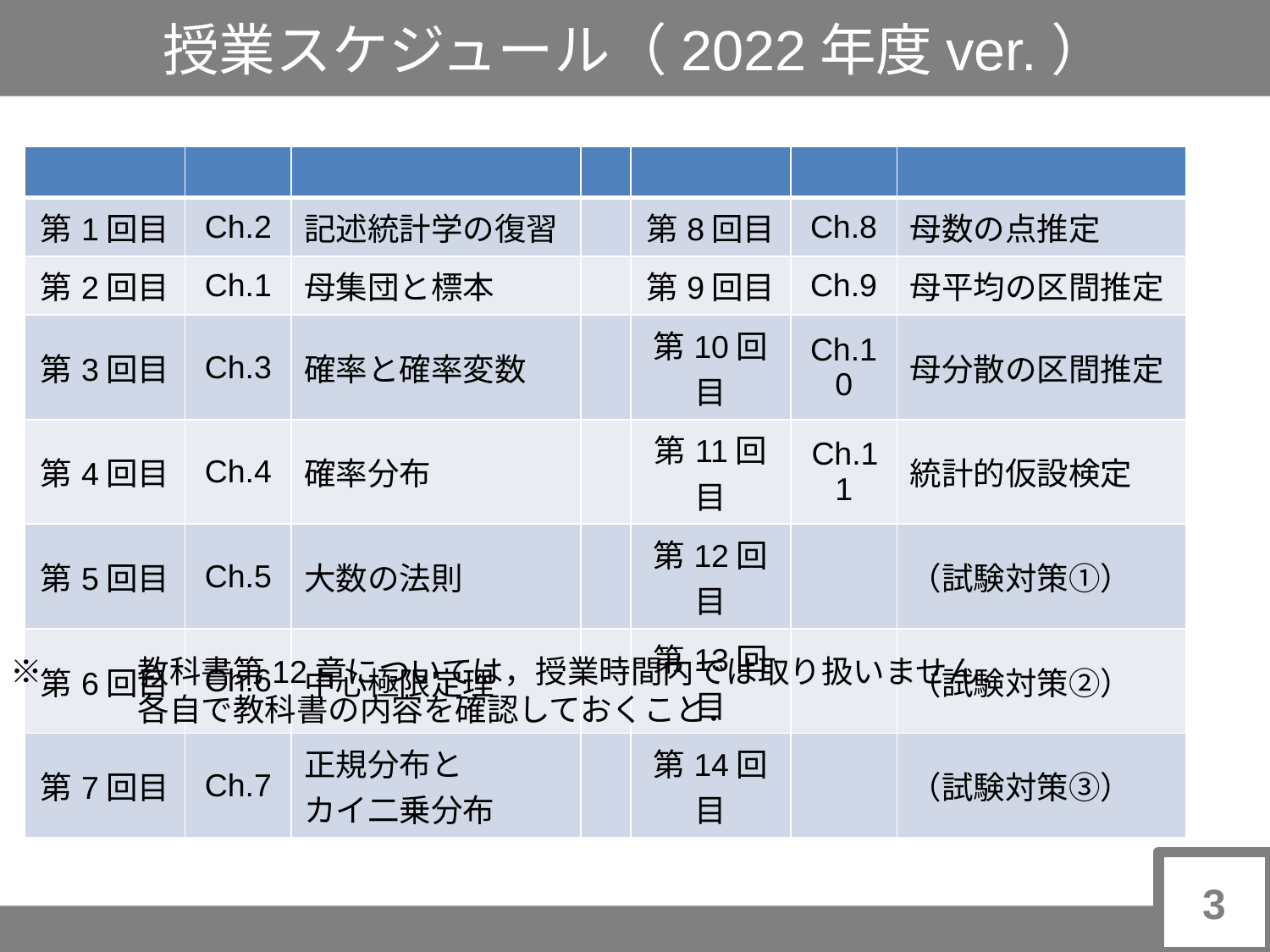

# 授業スケジュール（2022年度ver.）
|  |  |  |  |  |  |  |
| --- | --- | --- | --- | --- | --- | --- |
| 第1回目 | Ch.2 | 記述統計学の復習 |  | 第8回目 | Ch.8 | 母数の点推定 |
| 第2回目 | Ch.1 | 母集団と標本 |  | 第9回目 | Ch.9 | 母平均の区間推定 |
| 第3回目 | Ch.3 | 確率と確率変数 |  | 第10回目 | Ch.10 | 母分散の区間推定 |
| 第4回目 | Ch.4 | 確率分布 |  | 第11回目 | Ch.11 | 統計的仮設検定 |
| 第5回目 | Ch.5 | 大数の法則 |  | 第12回目 |  | （試験対策①） |
| 第6回目 | Ch.6 | 中心極限定理 |  | 第13回目 |  | （試験対策②） |
| 第7回目 | Ch.7 | 正規分布と カイ二乗分布 |  | 第14回目 |  | （試験対策③） |
※	教科書第12章については，授業時間内では取り扱いません．
	各自で教科書の内容を確認しておくこと．
3